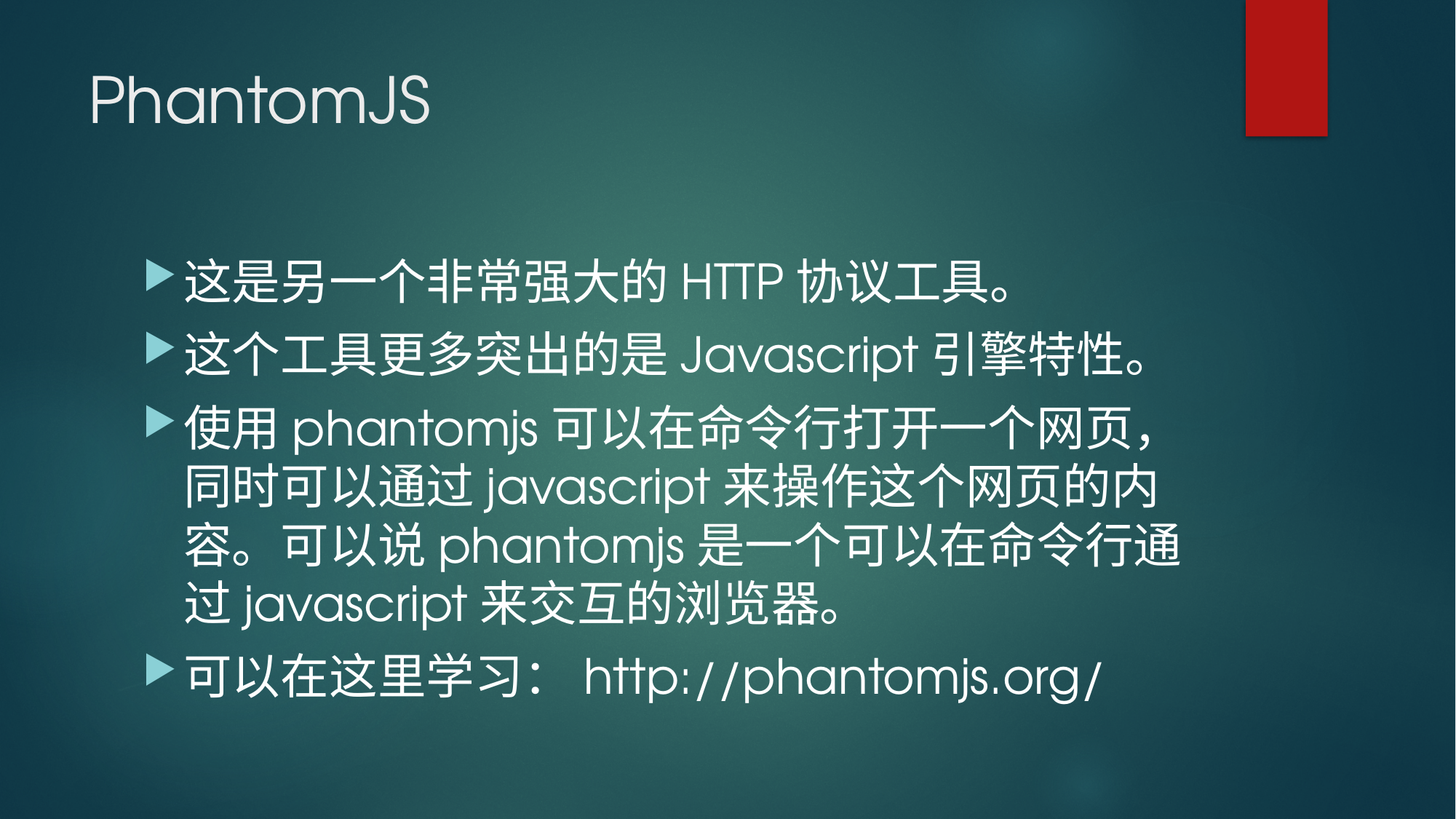

# PhantomJS
这是另一个非常强大的HTTP协议工具。
这个工具更多突出的是Javascript引擎特性。
使用phantomjs可以在命令行打开一个网页，同时可以通过javascript来操作这个网页的内容。可以说phantomjs是一个可以在命令行通过javascript来交互的浏览器。
可以在这里学习：http://phantomjs.org/